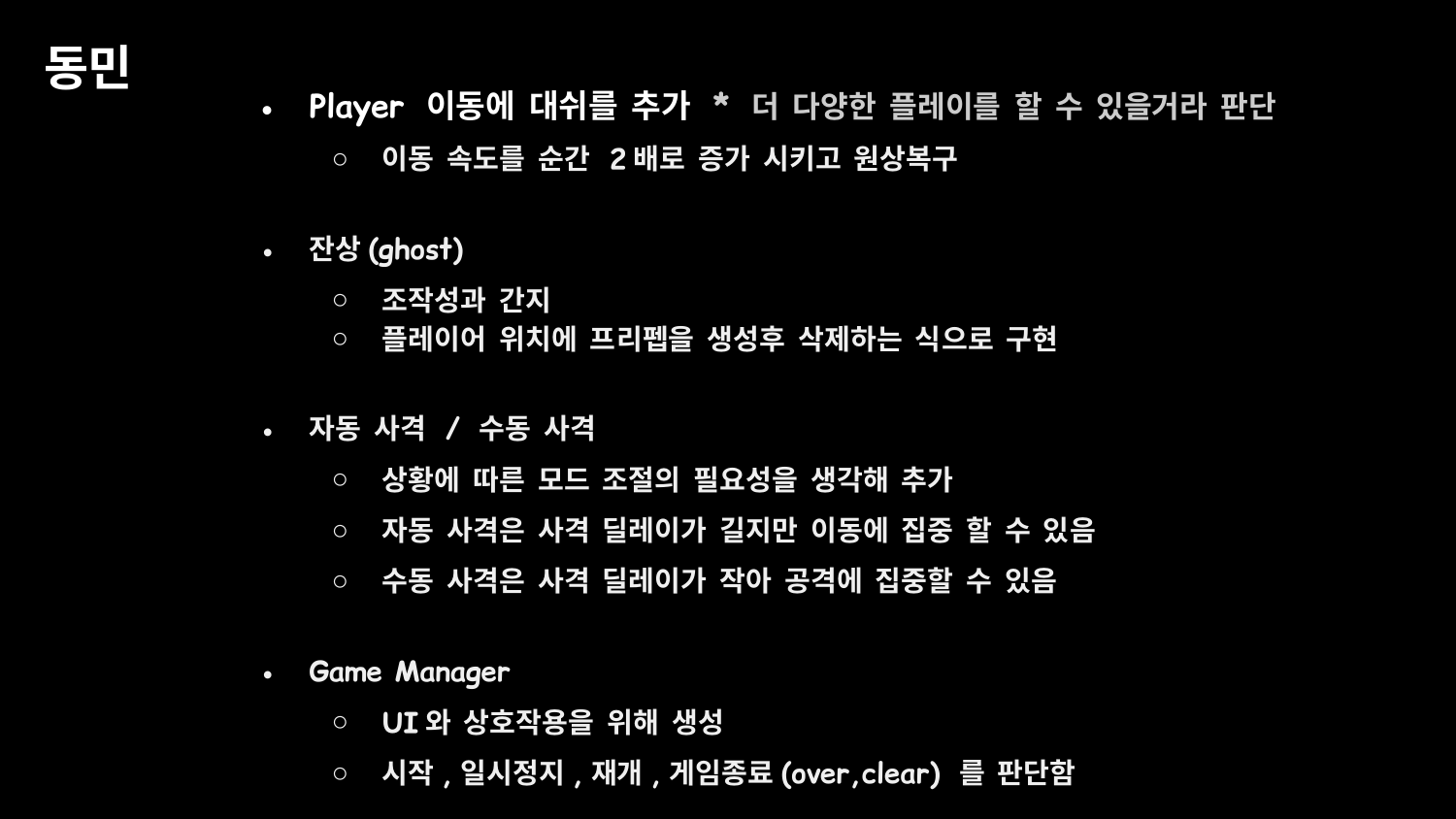

동민
Player 이동에 대쉬를 추가 * 더 다양한 플레이를 할 수 있을거라 판단
이동 속도를 순간 2배로 증가 시키고 원상복구

잔상(ghost)
조작성과 간지
플레이어 위치에 프리펩을 생성후 삭제하는 식으로 구현
자동 사격 / 수동 사격
상황에 따른 모드 조절의 필요성을 생각해 추가
자동 사격은 사격 딜레이가 길지만 이동에 집중 할 수 있음
수동 사격은 사격 딜레이가 작아 공격에 집중할 수 있음

Game Manager
UI와 상호작용을 위해 생성
시작,일시정지,재개,게임종료(over,clear) 를 판단함